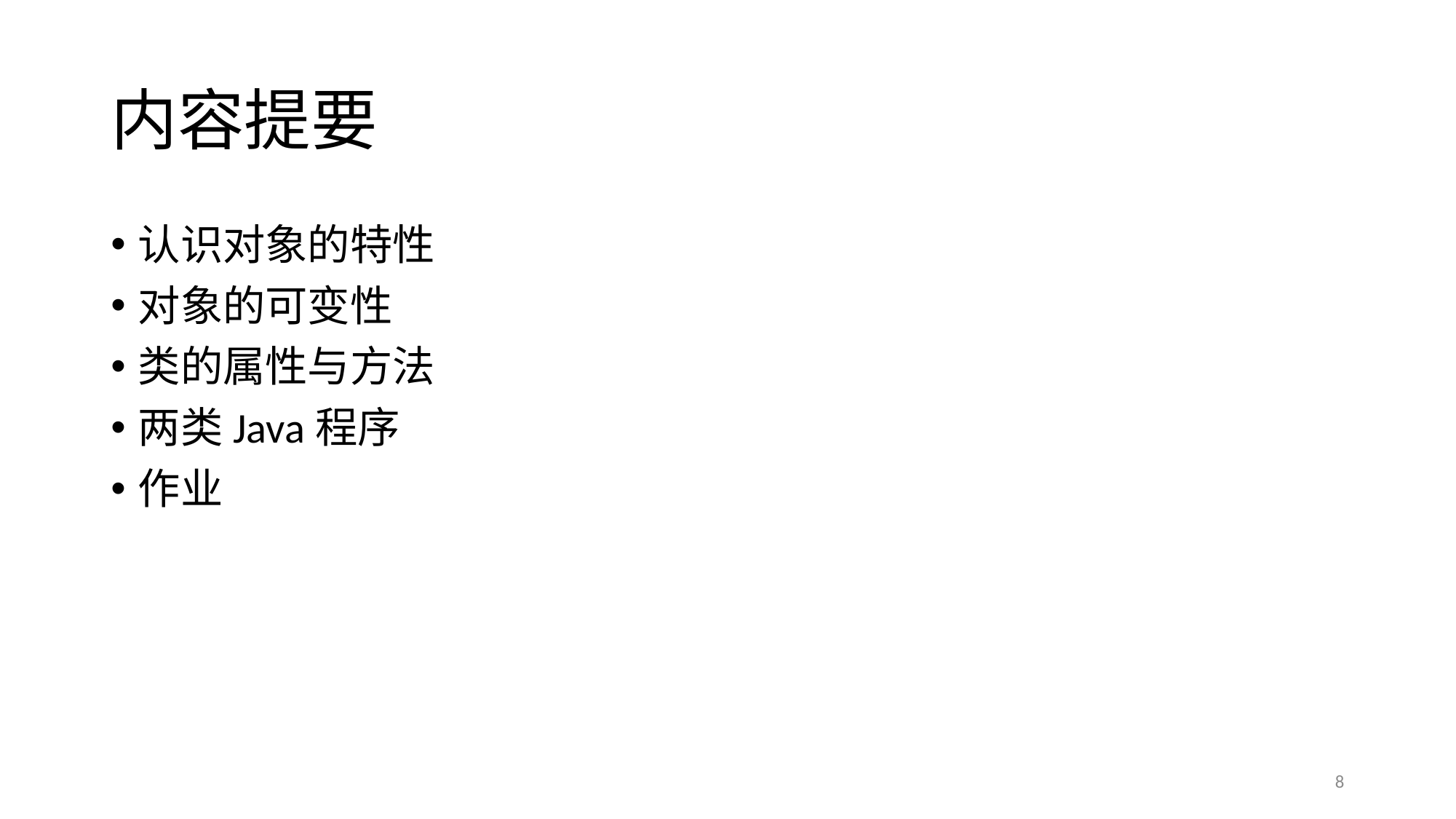

# 内容提要
认识对象的特性
对象的可变性
类的属性与方法
两类Java程序
作业
8